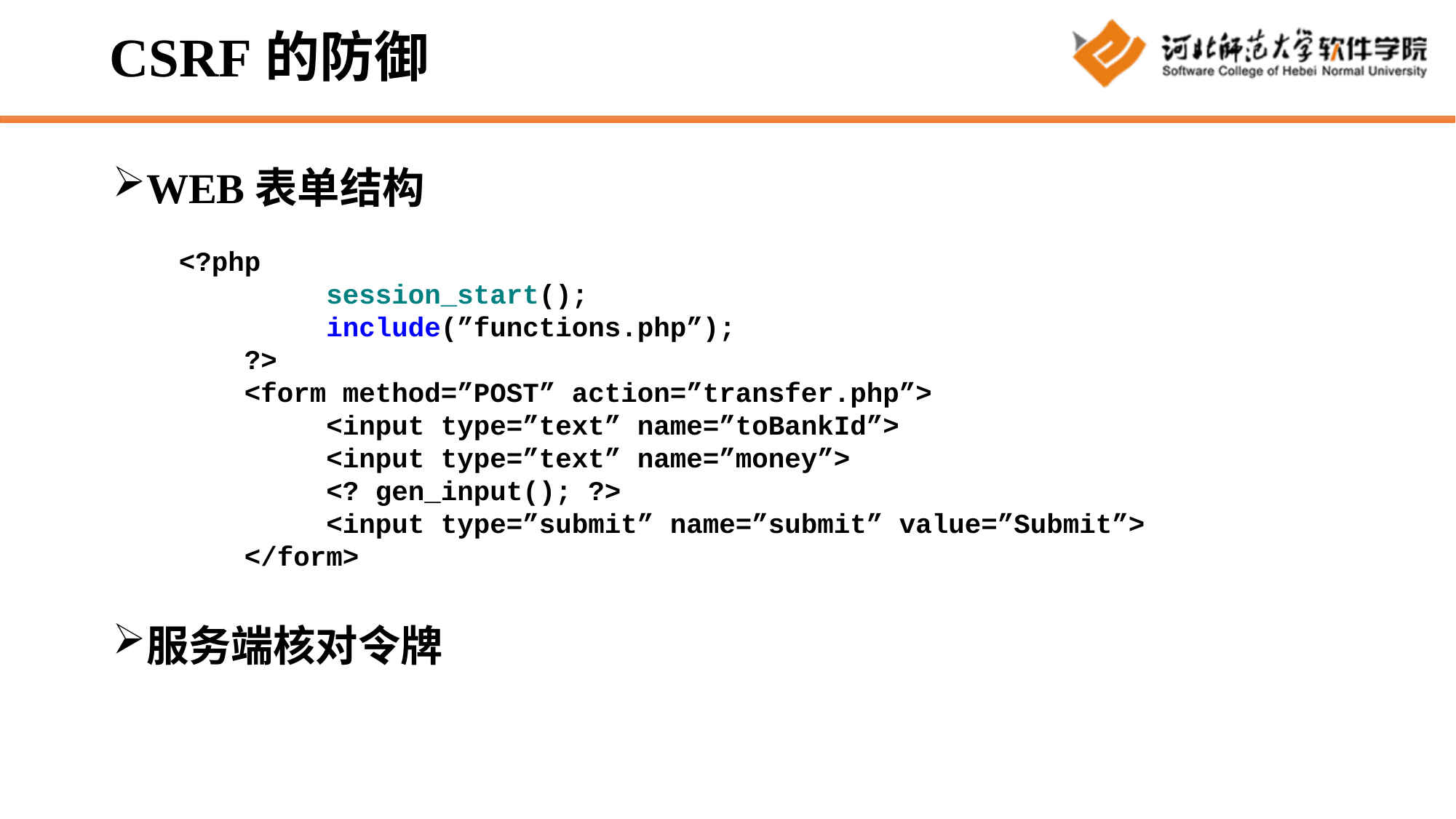

# CSRF的防御
WEB表单结构

服务端核对令牌

 <?php
          session_start();
          include(”functions.php”);
     ?>
     <form method=”POST” action=”transfer.php”>
          <input type=”text” name=”toBankId”>
          <input type=”text” name=”money”>
          <? gen_input(); ?>
          <input type=”submit” name=”submit” value=”Submit”>
     </form>